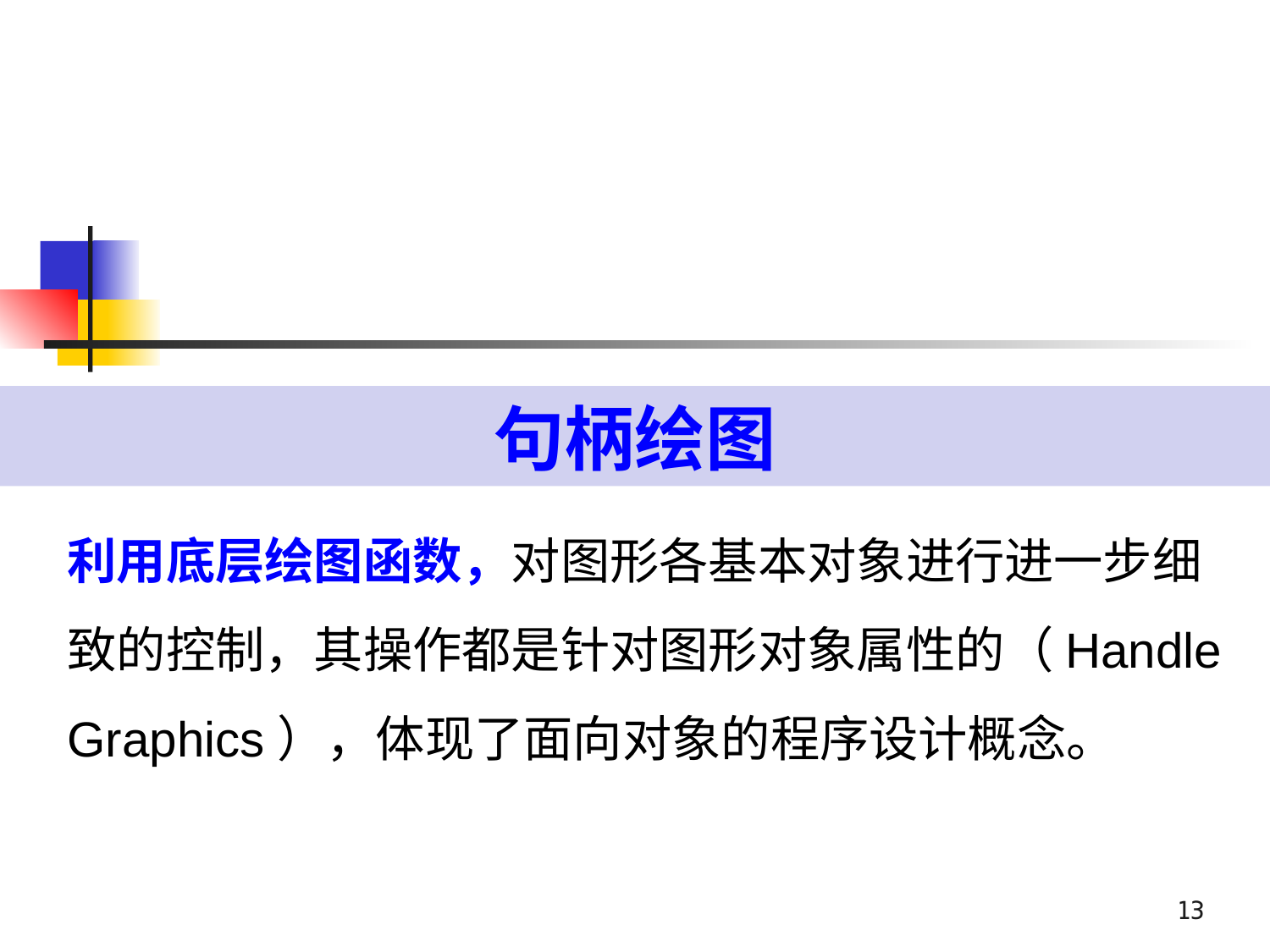

# 句柄绘图
利用底层绘图函数，对图形各基本对象进行进一步细致的控制，其操作都是针对图形对象属性的（Handle Graphics），体现了面向对象的程序设计概念。
13